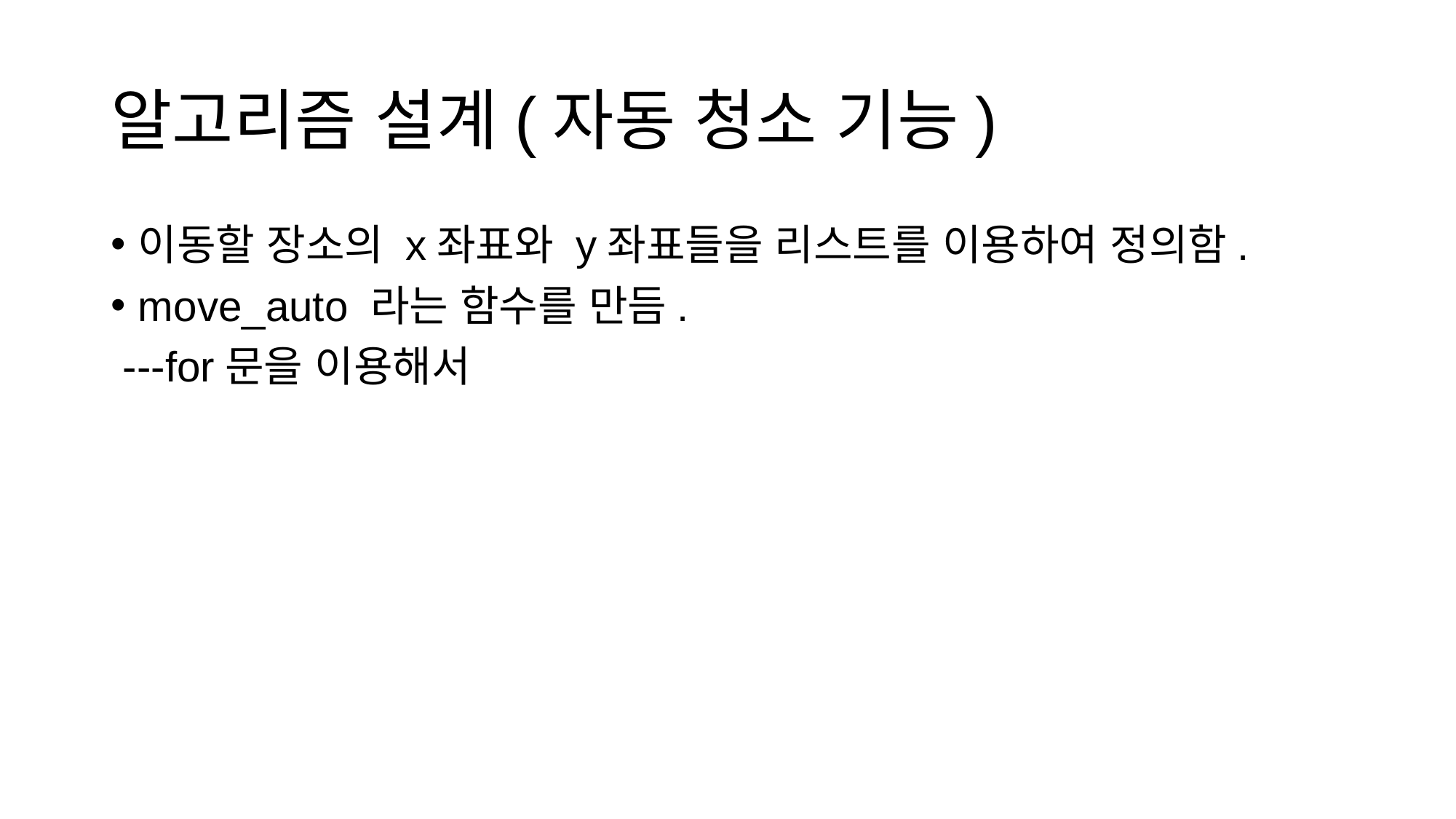

# 알고리즘 설계(자동 청소 기능)
이동할 장소의 x좌표와 y좌표들을 리스트를 이용하여 정의함.
move_auto 라는 함수를 만듬.
 ---for문을 이용해서